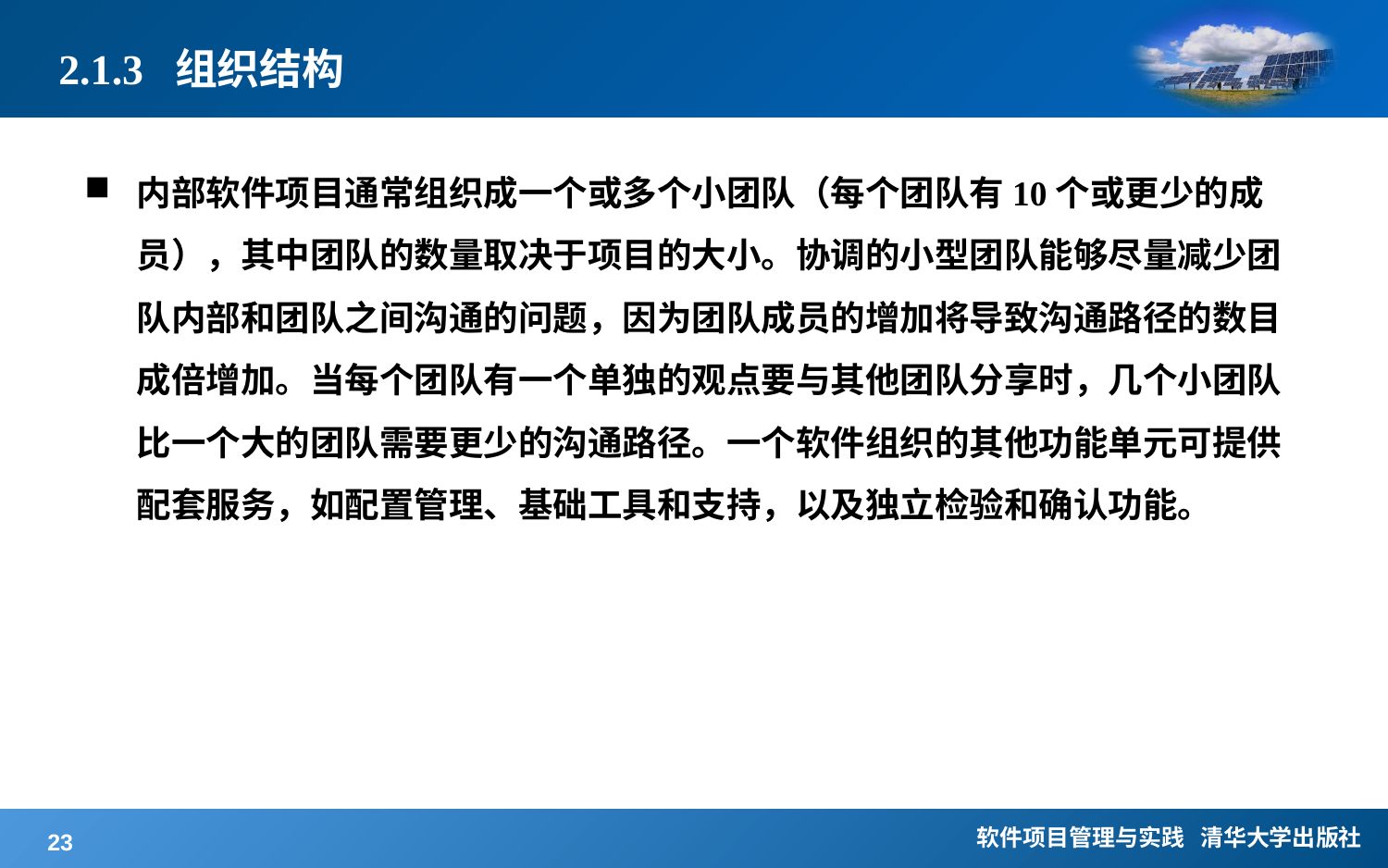

# 2.1.3  组织结构
内部软件项目通常组织成一个或多个小团队（每个团队有10个或更少的成员），其中团队的数量取决于项目的大小。协调的小型团队能够尽量减少团队内部和团队之间沟通的问题，因为团队成员的增加将导致沟通路径的数目成倍增加。当每个团队有一个单独的观点要与其他团队分享时，几个小团队比一个大的团队需要更少的沟通路径。一个软件组织的其他功能单元可提供配套服务，如配置管理、基础工具和支持，以及独立检验和确认功能。